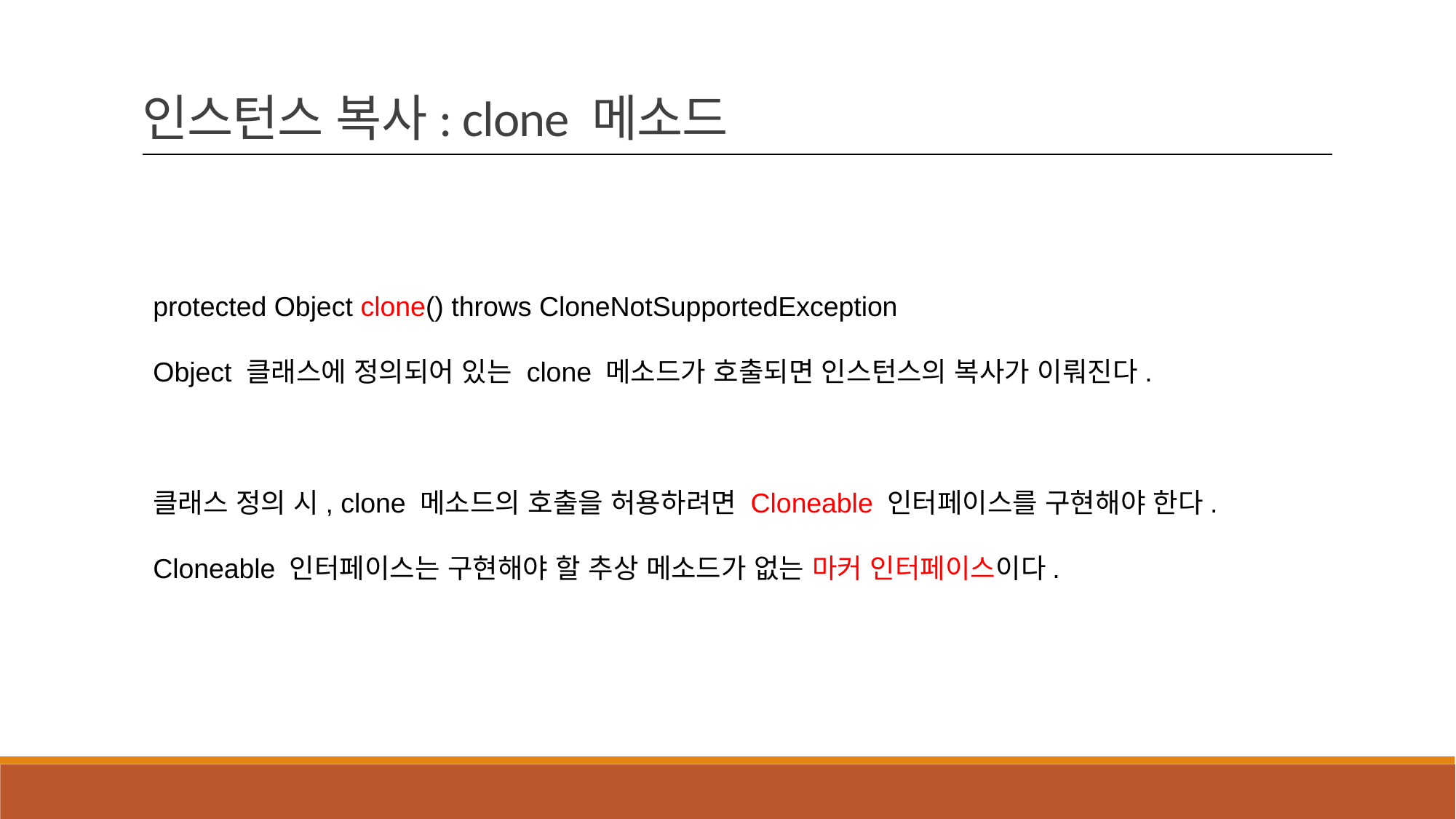

인스턴스 복사: clone 메소드
protected Object clone() throws CloneNotSupportedException
Object 클래스에 정의되어 있는 clone 메소드가 호출되면 인스턴스의 복사가 이뤄진다.

클래스 정의 시, clone 메소드의 호출을 허용하려면 Cloneable 인터페이스를 구현해야 한다.
Cloneable 인터페이스는 구현해야 할 추상 메소드가 없는 마커 인터페이스이다.